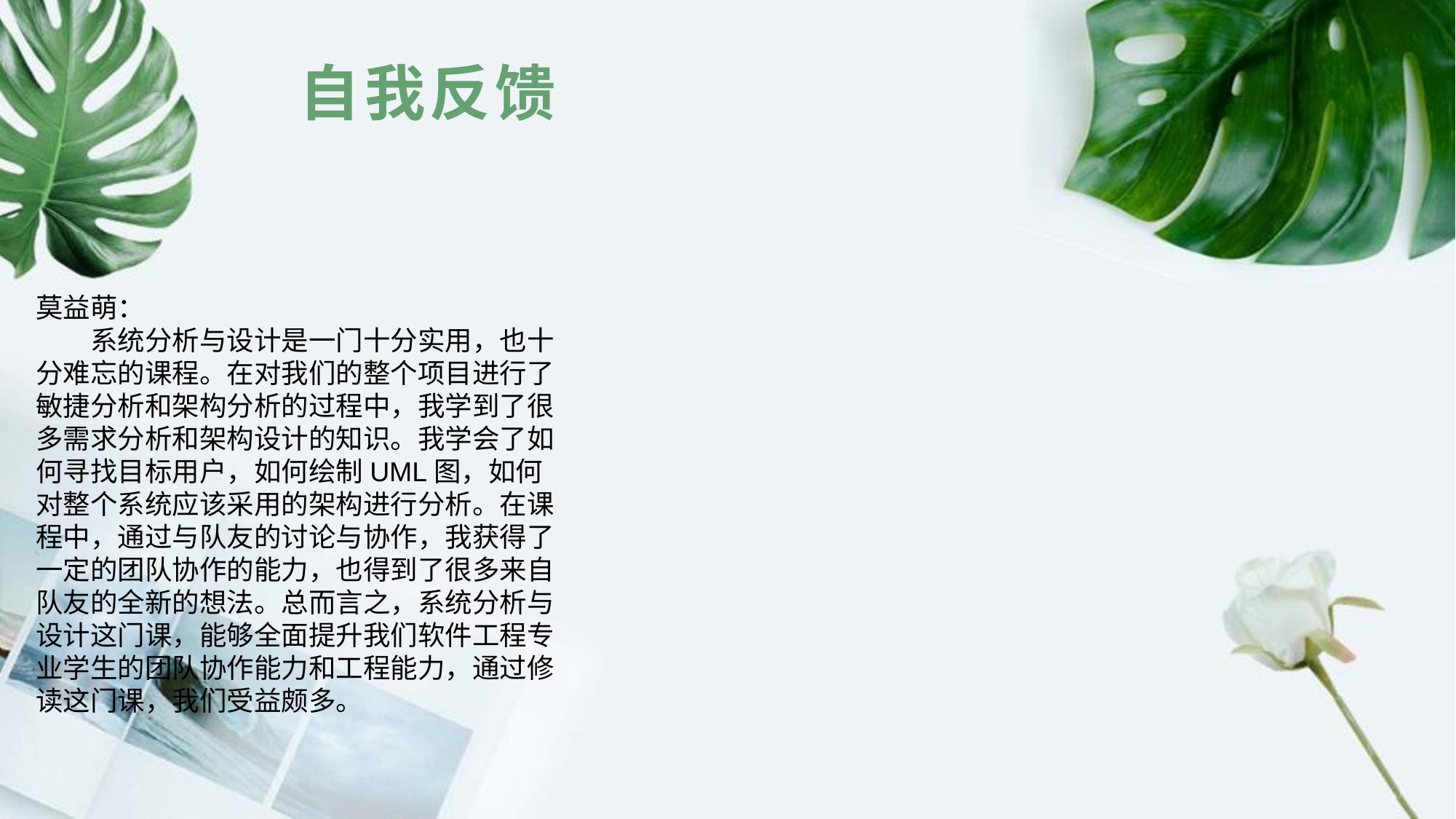

# 自我反馈
莫益萌：
系统分析与设计是一门十分实用，也十分难忘的课程。在对我们的整个项目进行了敏捷分析和架构分析的过程中，我学到了很多需求分析和架构设计的知识。我学会了如何寻找目标用户，如何绘制UML图，如何对整个系统应该采用的架构进行分析。在课程中，通过与队友的讨论与协作，我获得了一定的团队协作的能力，也得到了很多来自队友的全新的想法。总而言之，系统分析与设计这门课，能够全面提升我们软件工程专业学生的团队协作能力和工程能力，通过修读这门课，我们受益颇多。